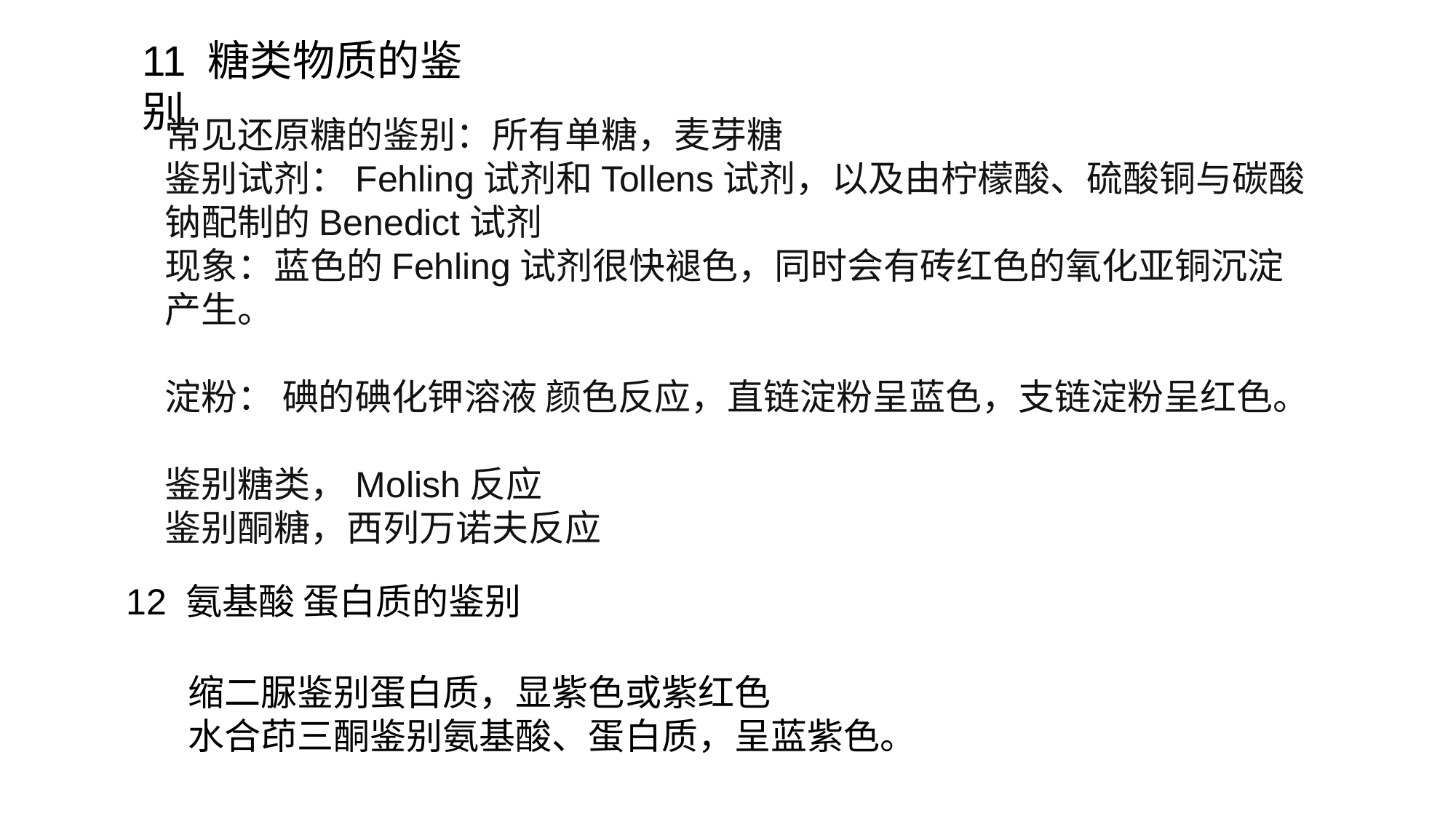

11 糖类物质的鉴别
常见还原糖的鉴别：所有单糖，麦芽糖
鉴别试剂：Fehling试剂和Tollens试剂，以及由柠檬酸、硫酸铜与碳酸钠配制的Benedict试剂
现象：蓝色的Fehling试剂很快褪色，同时会有砖红色的氧化亚铜沉淀产生。

淀粉： 碘的碘化钾溶液 颜色反应，直链淀粉呈蓝色，支链淀粉呈红色。

鉴别糖类，Molish反应
鉴别酮糖，西列万诺夫反应

12 氨基酸 蛋白质的鉴别
缩二脲鉴别蛋白质，显紫色或紫红色
水合茚三酮鉴别氨基酸、蛋白质，呈蓝紫色。